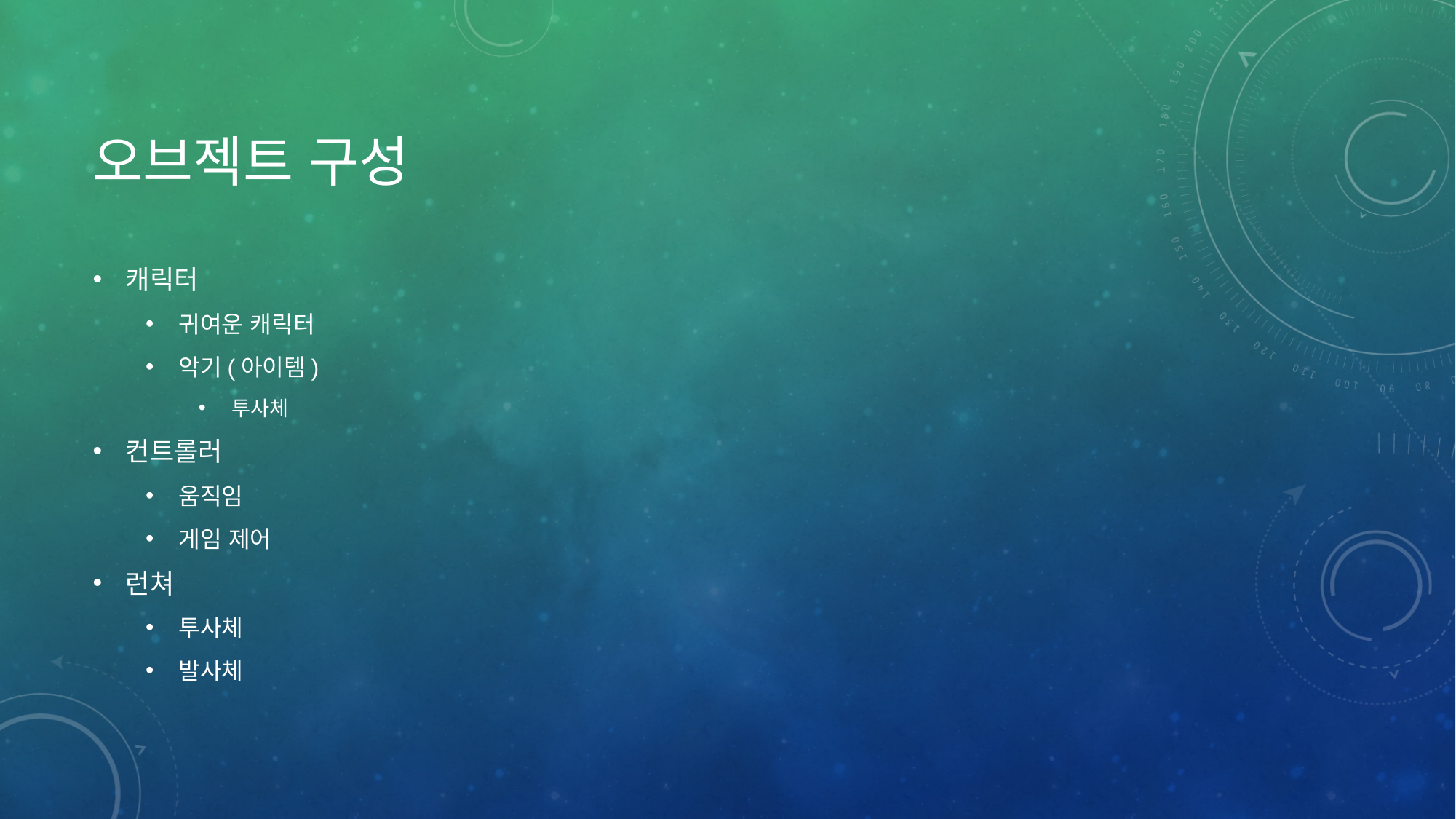

# 오브젝트 구성
캐릭터
귀여운 캐릭터
악기(아이템)
투사체
컨트롤러
움직임
게임 제어
런쳐
투사체
발사체